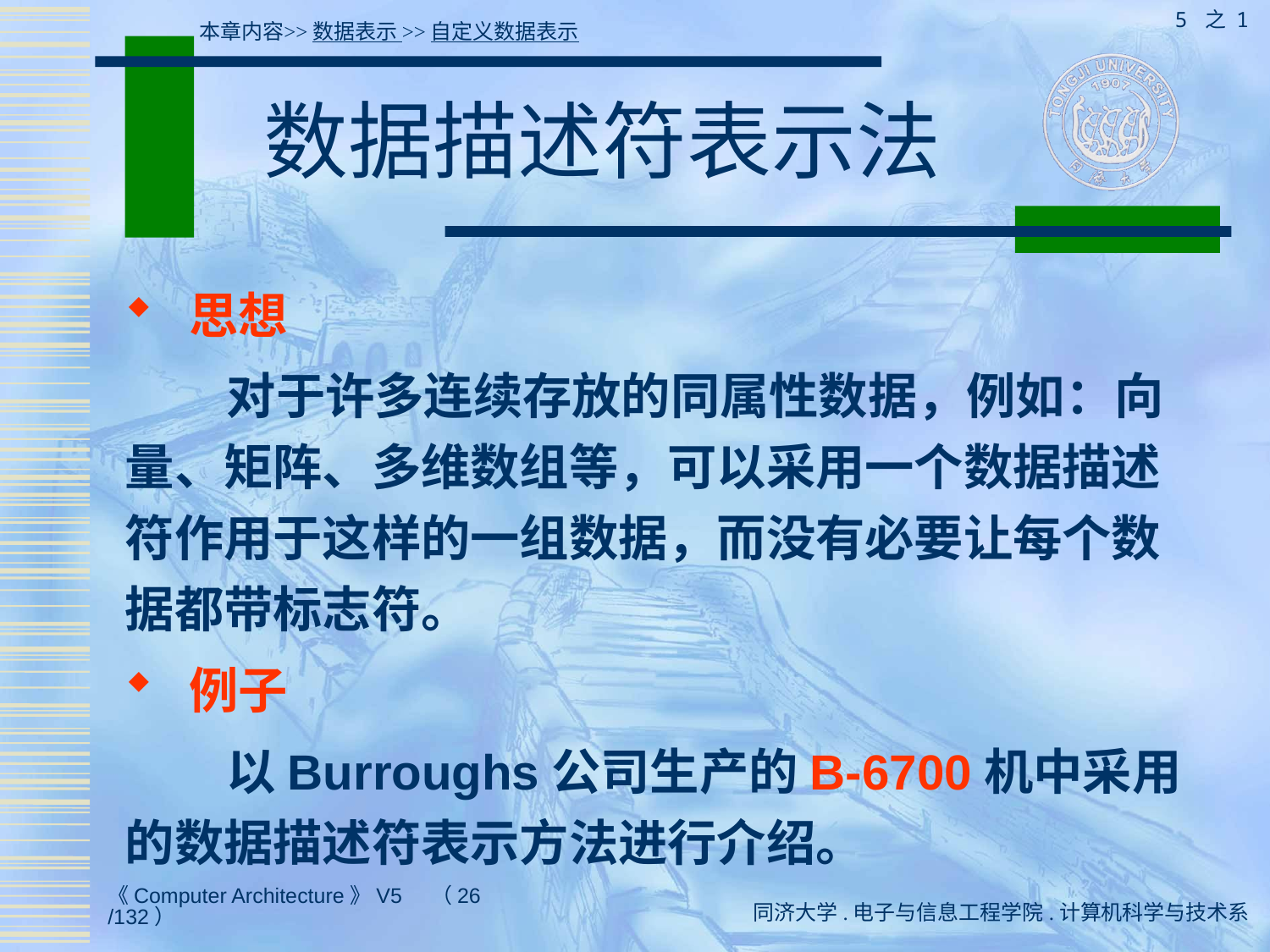

5 之 1
本章内容>>数据表示 >>自定义数据表示
# 数据描述符表示法
  思想
        对于许多连续存放的同属性数据，例如：向量、矩阵、多维数组等，可以采用一个数据描述符作用于这样的一组数据，而没有必要让每个数据都带标志符。
  例子
        以Burroughs公司生产的B-6700机中采用的数据描述符表示方法进行介绍。